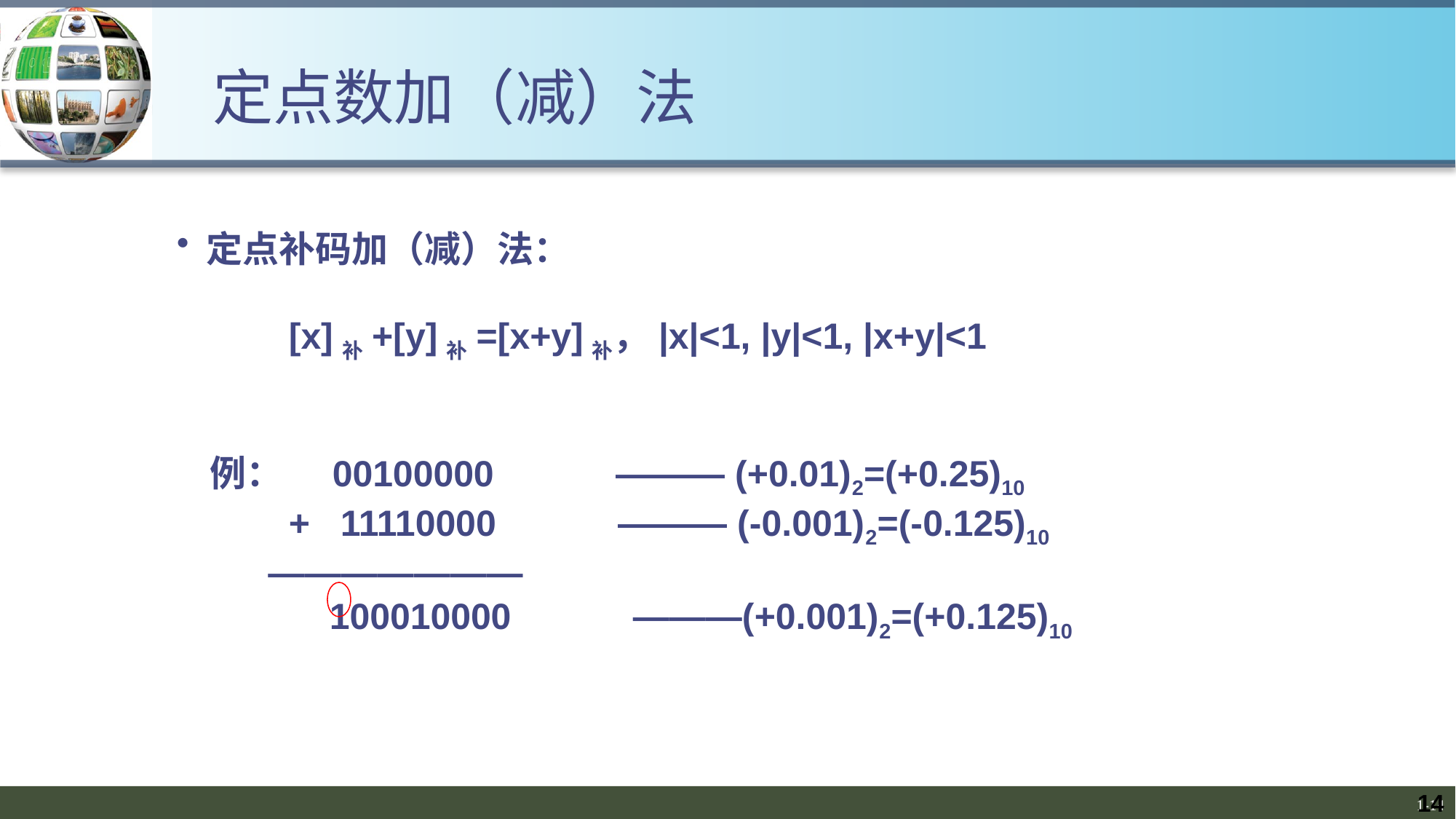

定点数加（减）法
 定点补码加（减）法：

           [x]补+[y]补=[x+y]补，|x|<1, |y|<1, |x+y|<1

   例：     00100000            ——— (+0.01)2=(+0.25)10
           +   11110000            ——— (-0.001)2=(-0.125)10
         ———————
               100010000            ———(+0.001)2=(+0.125)10

14